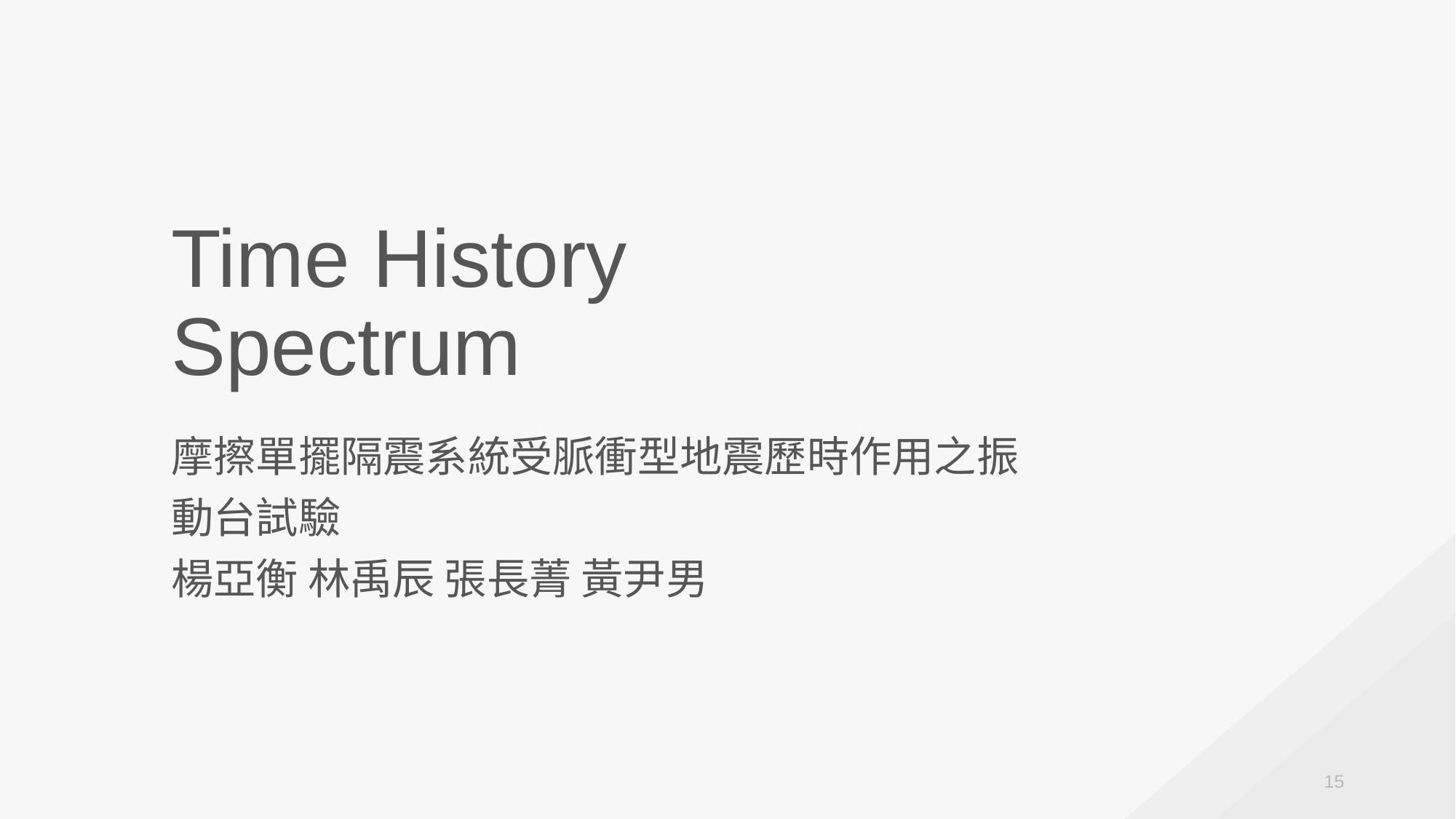

Time History
Spectrum
摩擦單擺隔震系統受脈衝型地震歷時作用之振動台試驗
楊亞衡 林禹辰 張長菁 黃尹男
15